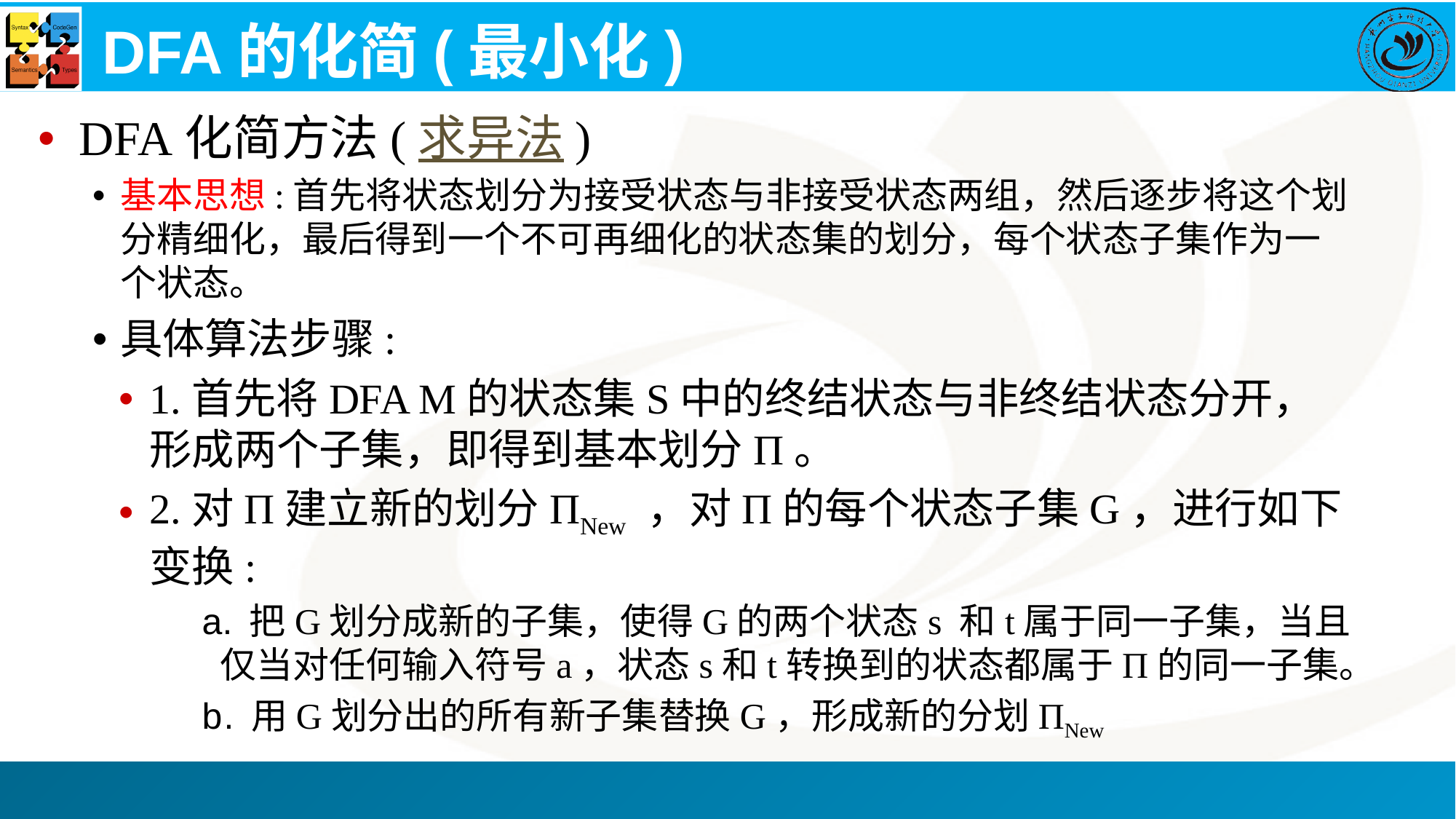

# DFA的化简(最小化)
DFA化简方法(求异法)
基本思想:首先将状态划分为接受状态与非接受状态两组，然后逐步将这个划分精细化，最后得到一个不可再细化的状态集的划分，每个状态子集作为一个状态。
具体算法步骤:
1.首先将DFA M的状态集S中的终结状态与非终结状态分开，形成两个子集，即得到基本划分П。
2.对П建立新的划分ПNew ，对П的每个状态子集G，进行如下变换:
 把G划分成新的子集，使得G的两个状态s 和t属于同一子集，当且仅当对任何输入符号a，状态s和t转换到的状态都属于П的同一子集。
 用G划分出的所有新子集替换G，形成新的分划ПNew
63